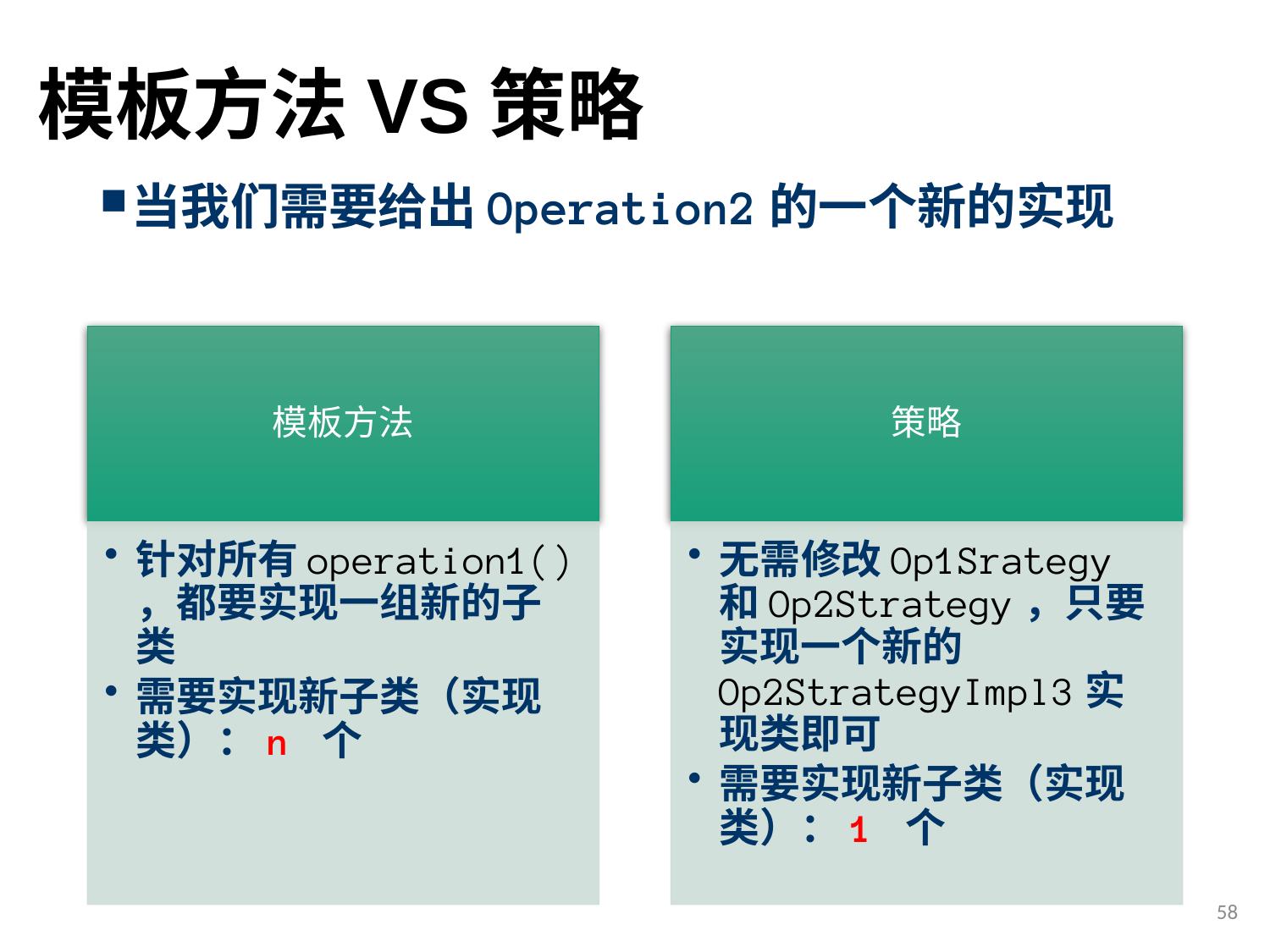

# 模板方法VS策略
当我们需要给出Operation2的一个新的实现

模板方法
针对所有operation1() ，都要实现一组新的子类
需要实现新子类（实现类）：n 个
策略
无需修改Op1Srategy和Op2Strategy，只要实现一个新的Op2StrategyImpl3实现类即可
需要实现新子类（实现类）：1 个
58